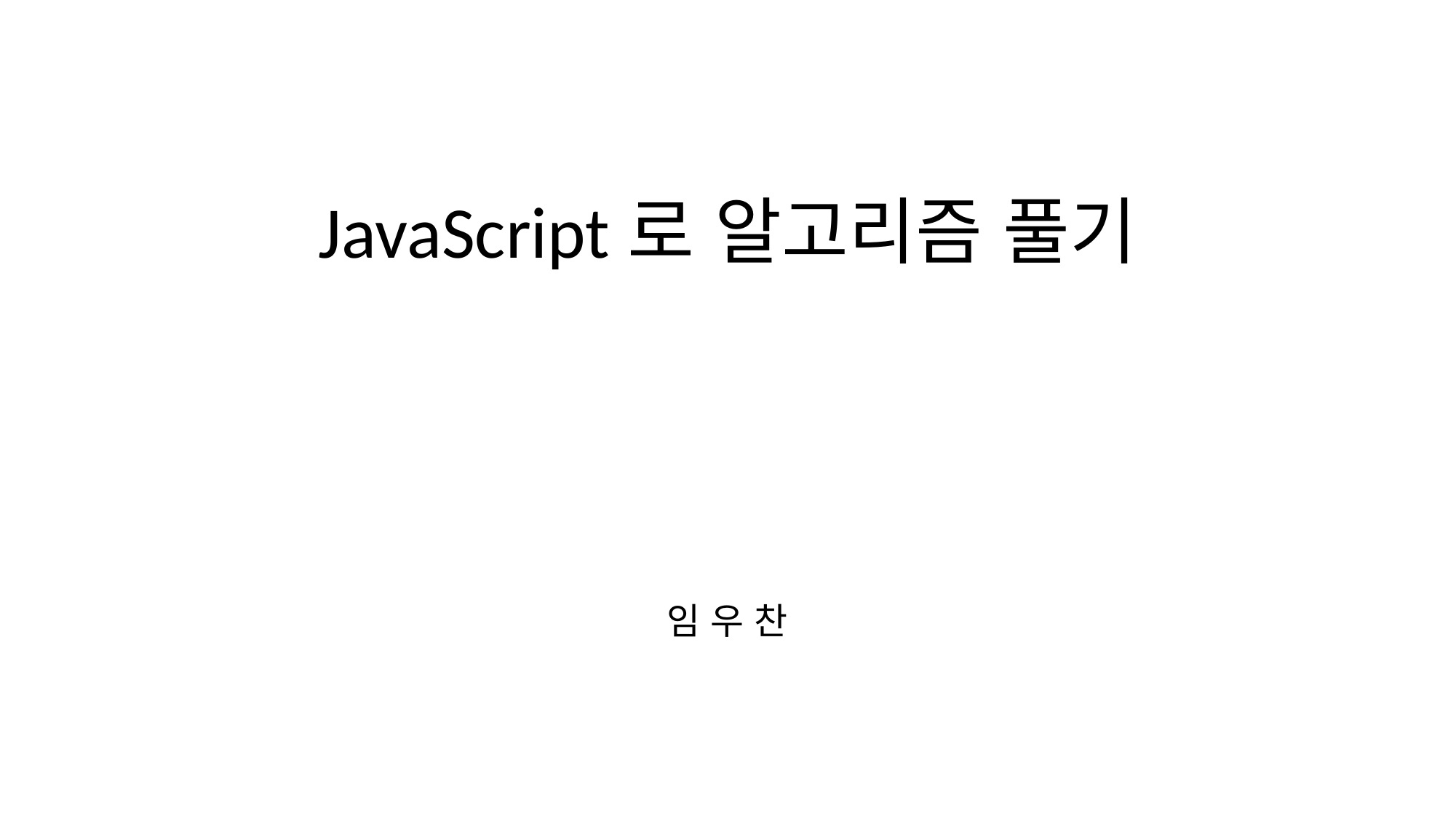

# JavaScript로 알고리즘 풀기
임 우 찬